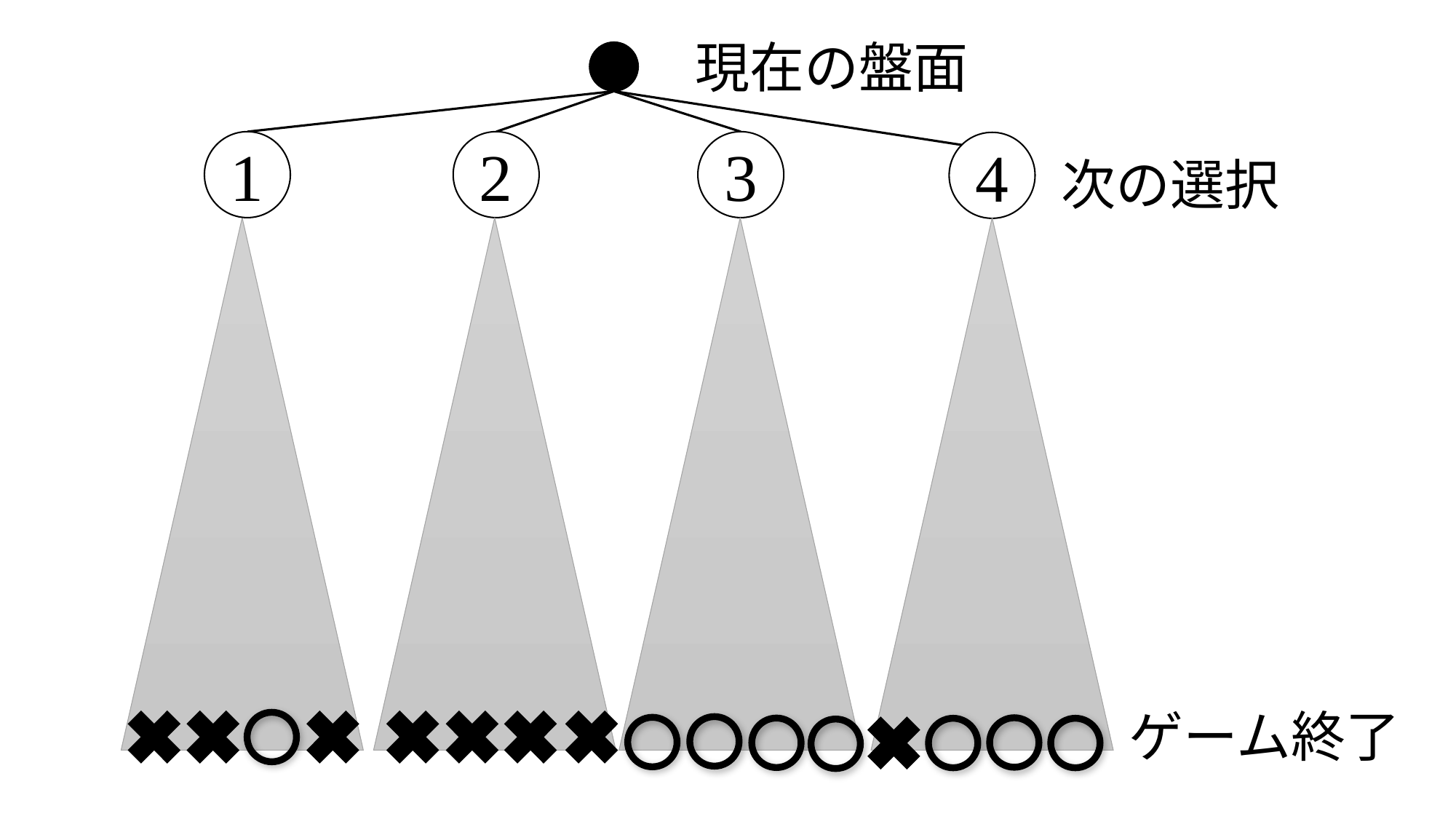

現在の盤面

1
2
3
4
次の選択

ゲーム終了